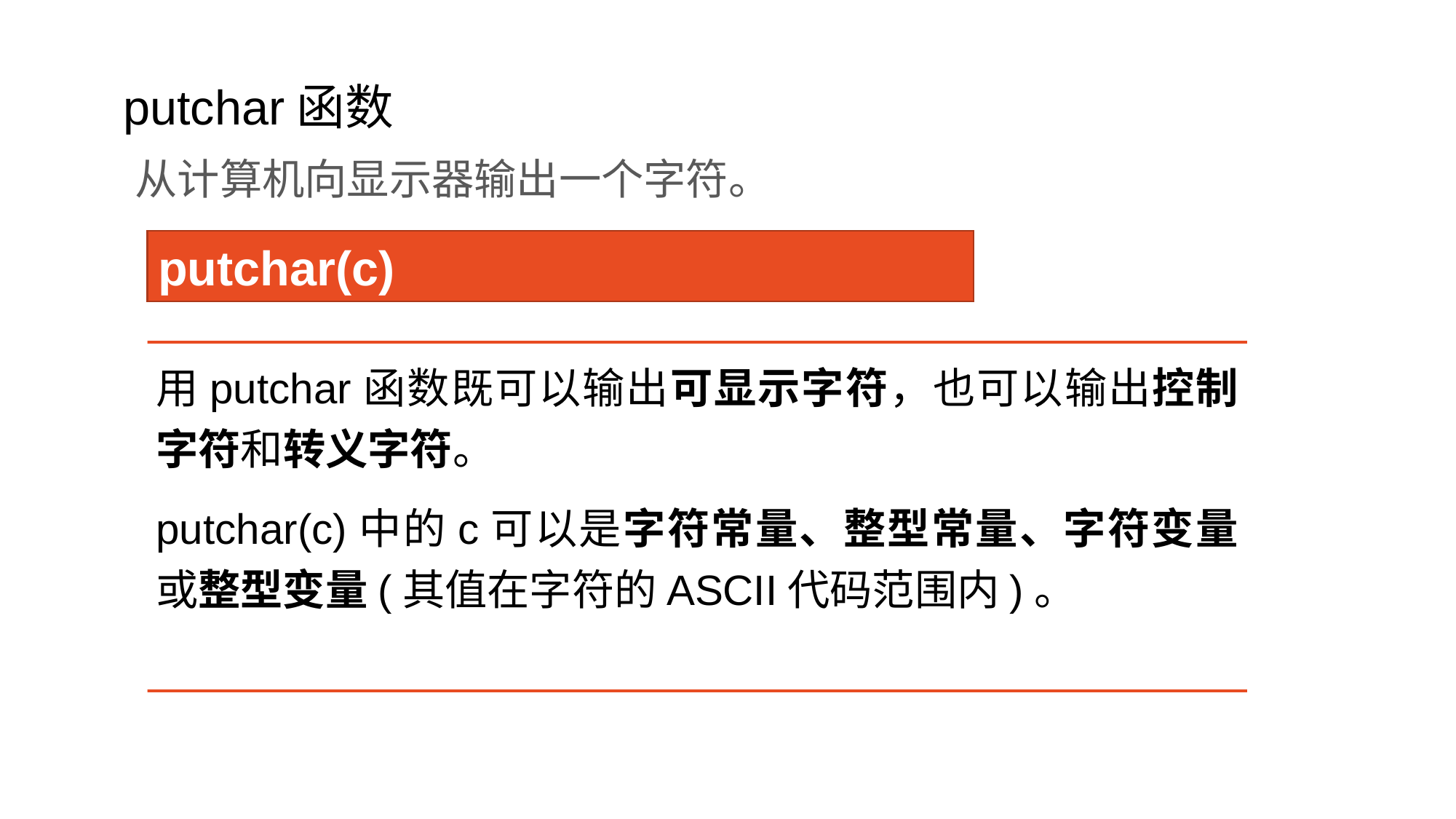

# putchar函数
从计算机向显示器输出一个字符。
putchar(c)
用putchar函数既可以输出可显示字符，也可以输出控制字符和转义字符。
putchar(c)中的c可以是字符常量、整型常量、字符变量或整型变量(其值在字符的ASCII代码范围内)。